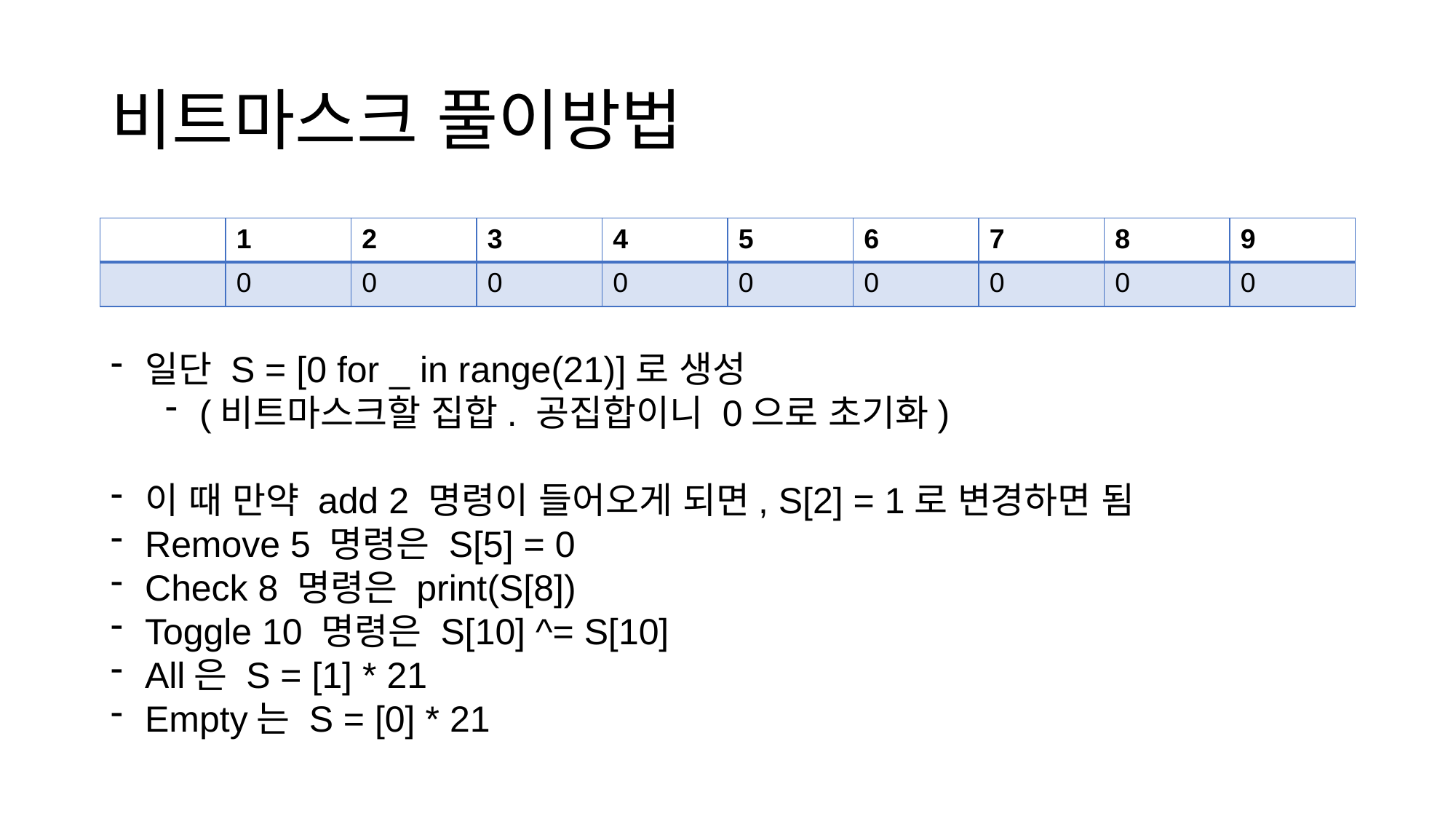

# 비트마스크 풀이방법
|  | 1 | 2 | 3 | 4 | 5 | 6 | 7 | 8 | 9 |
| --- | --- | --- | --- | --- | --- | --- | --- | --- | --- |
|  | 0 | 0 | 0 | 0 | 0 | 0 | 0 | 0 | 0 |
일단 S = [0 for _ in range(21)]로 생성
(비트마스크할 집합. 공집합이니 0으로 초기화)

이 때 만약 add 2 명령이 들어오게 되면, S[2] = 1로 변경하면 됨
Remove 5 명령은 S[5] = 0
Check 8 명령은 print(S[8])
Toggle 10 명령은 S[10] ^= S[10]
All은 S = [1] * 21
Empty는 S = [0] * 21